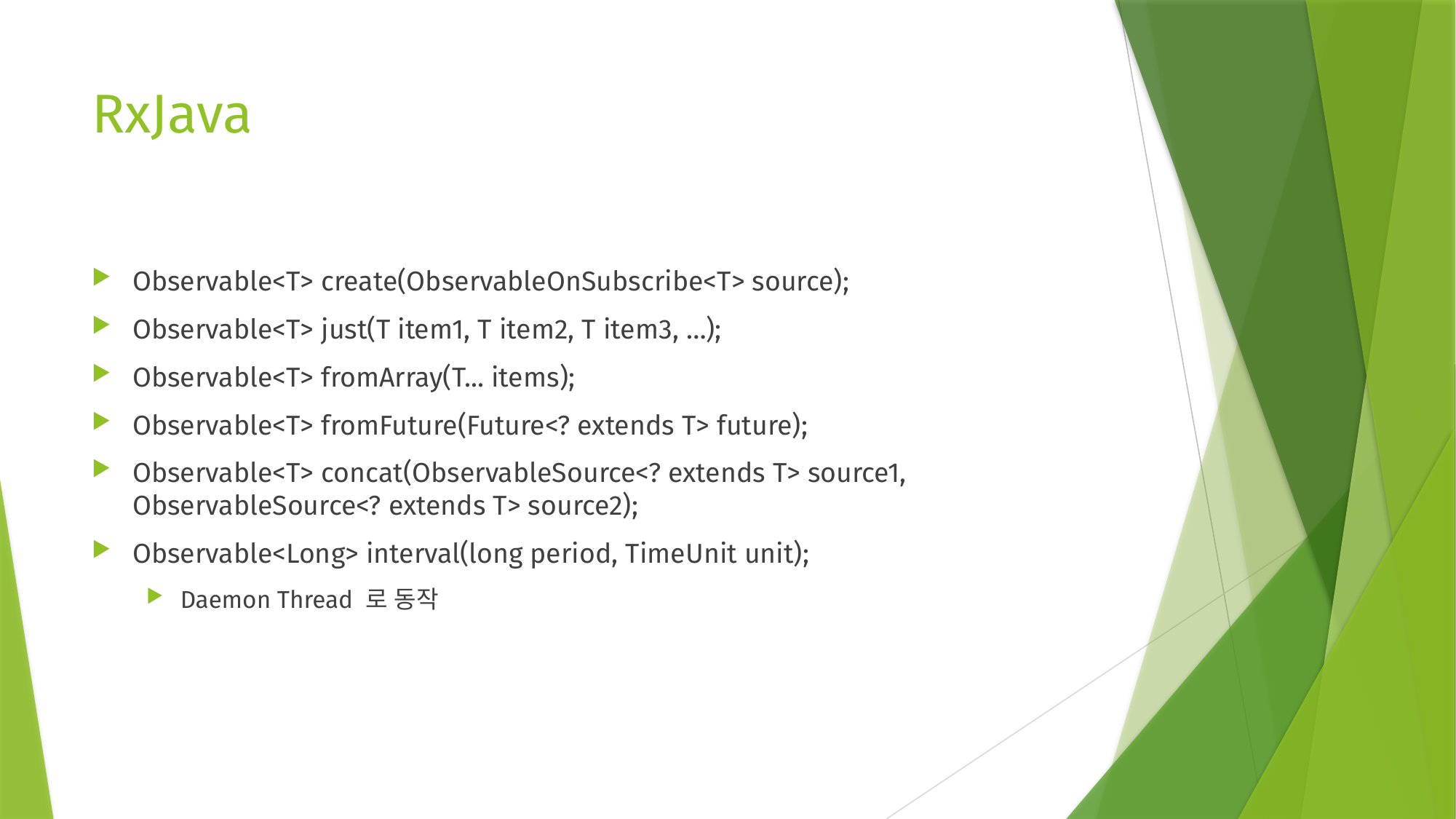

# RxJava
Observable<T> create(ObservableOnSubscribe<T> source);
Observable<T> just(T item1, T item2, T item3, …);
Observable<T> fromArray(T... items);
Observable<T> fromFuture(Future<? extends T> future);
Observable<T> concat(ObservableSource<? extends T> source1, ObservableSource<? extends T> source2);
Observable<Long> interval(long period, TimeUnit unit);
Daemon Thread 로 동작